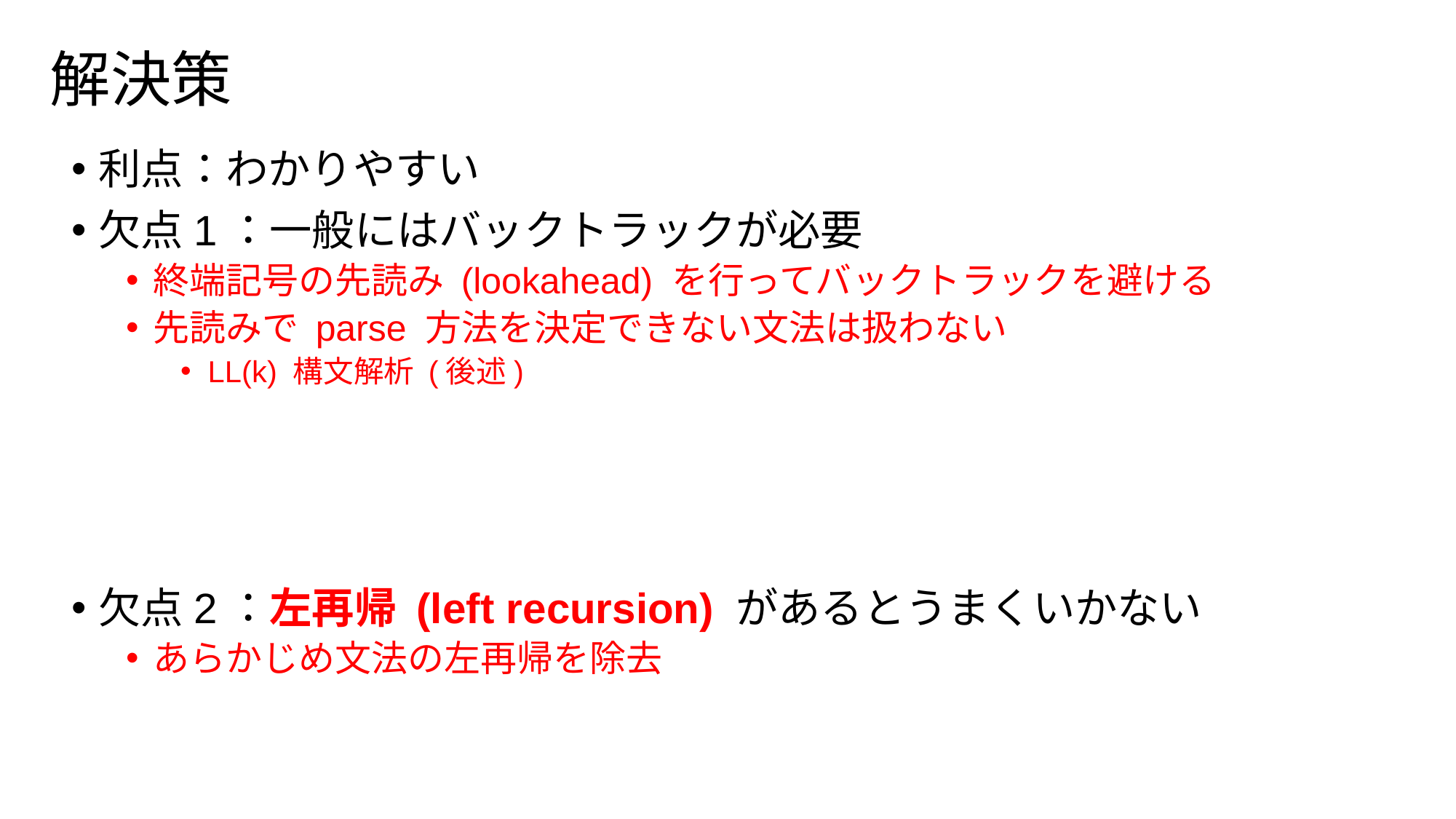

# 解決策
利点：わかりやすい
欠点1：一般にはバックトラックが必要
終端記号の先読み (lookahead) を行ってバックトラックを避ける
先読みで parse 方法を決定できない文法は扱わない
LL(k) 構文解析 (後述)

欠点2：左再帰 (left recursion) があるとうまくいかない
あらかじめ文法の左再帰を除去